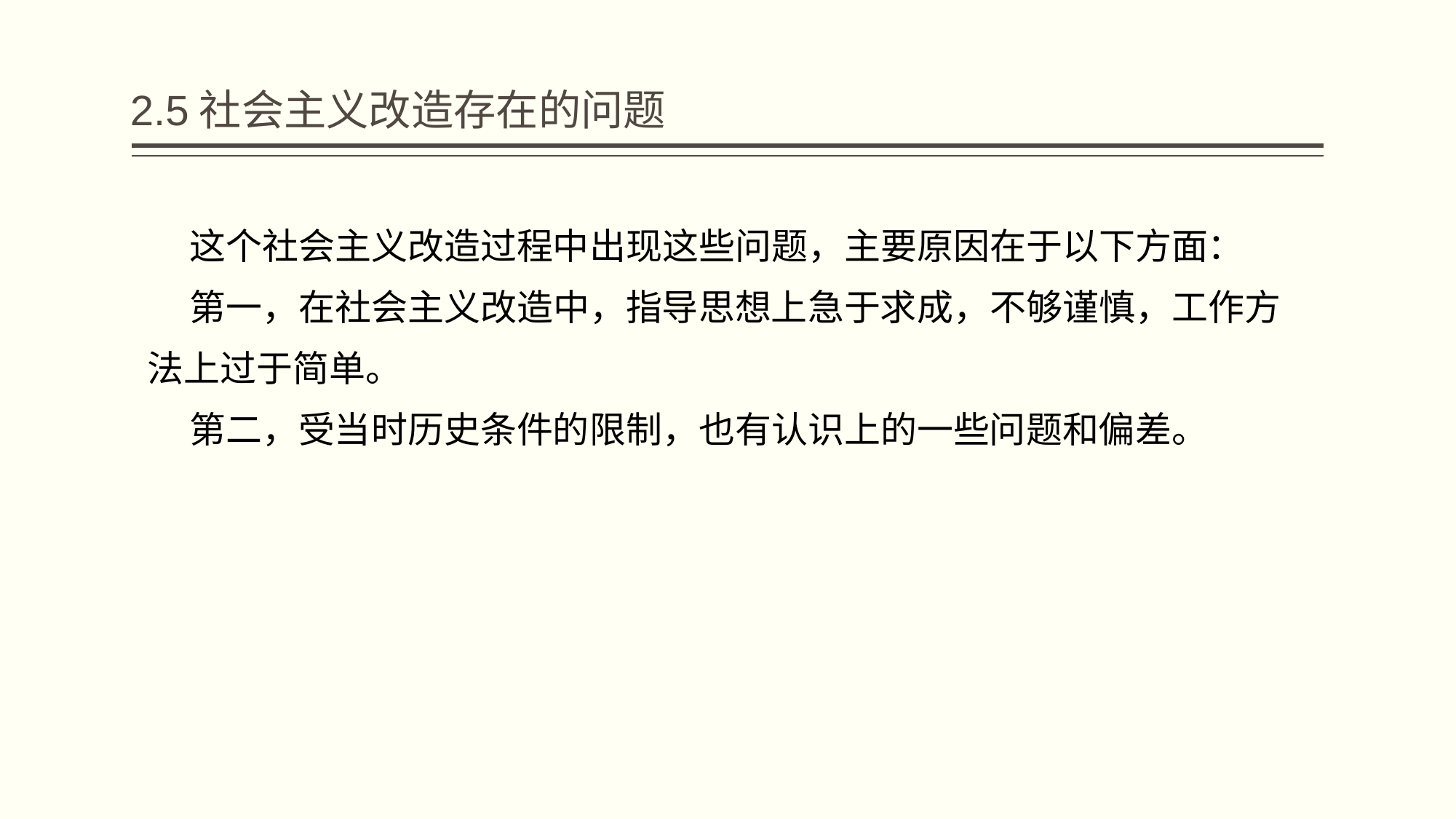

# 2.5社会主义改造存在的问题
    这个社会主义改造过程中出现这些问题，主要原因在于以下方面：
    第一，在社会主义改造中，指导思想上急于求成，不够谨慎，工作方法上过于简单。
    第二，受当时历史条件的限制，也有认识上的一些问题和偏差。